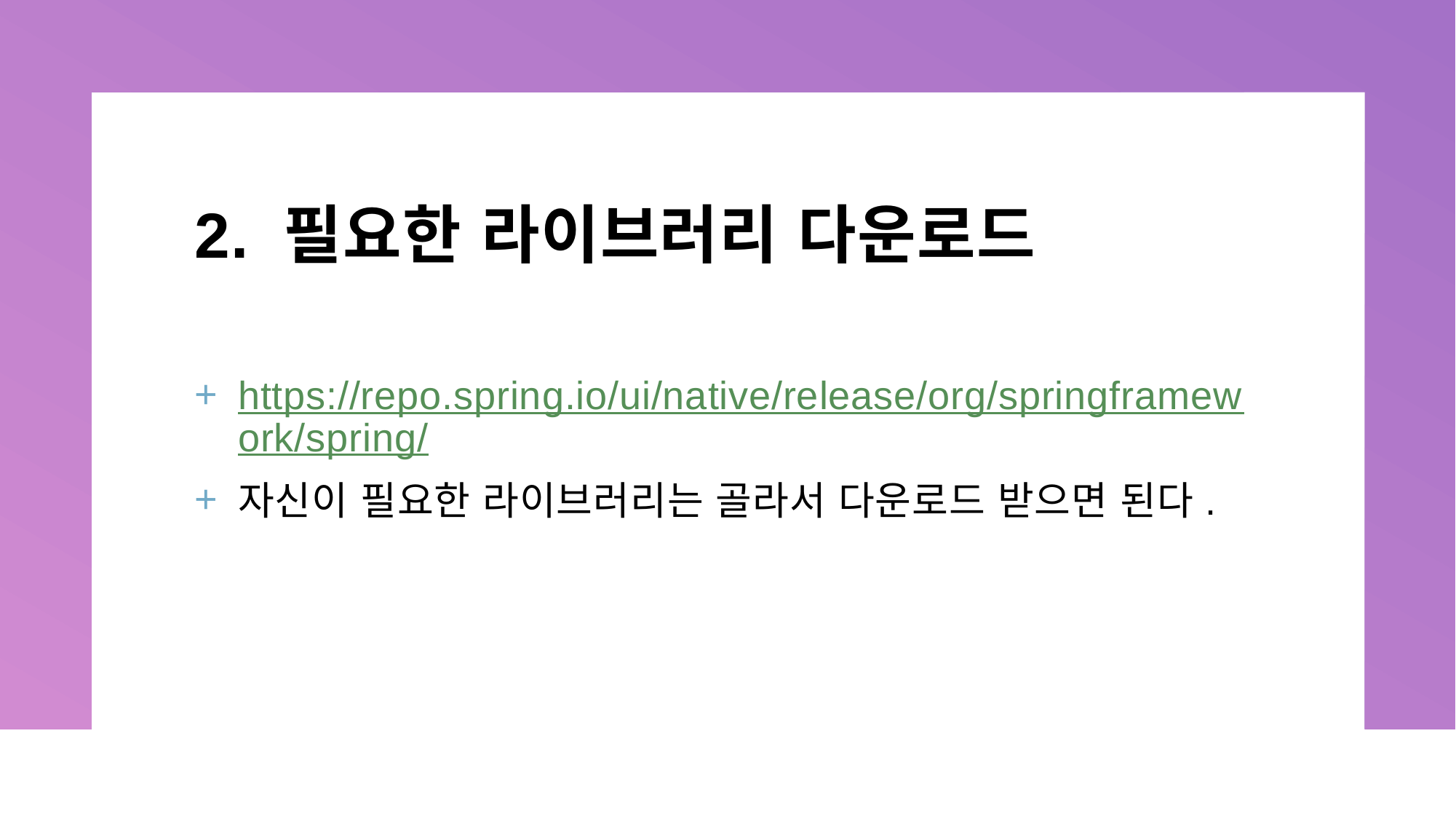

# 2. 필요한 라이브러리 다운로드
https://repo.spring.io/ui/native/release/org/springframework/spring/
자신이 필요한 라이브러리는 골라서 다운로드 받으면 된다.